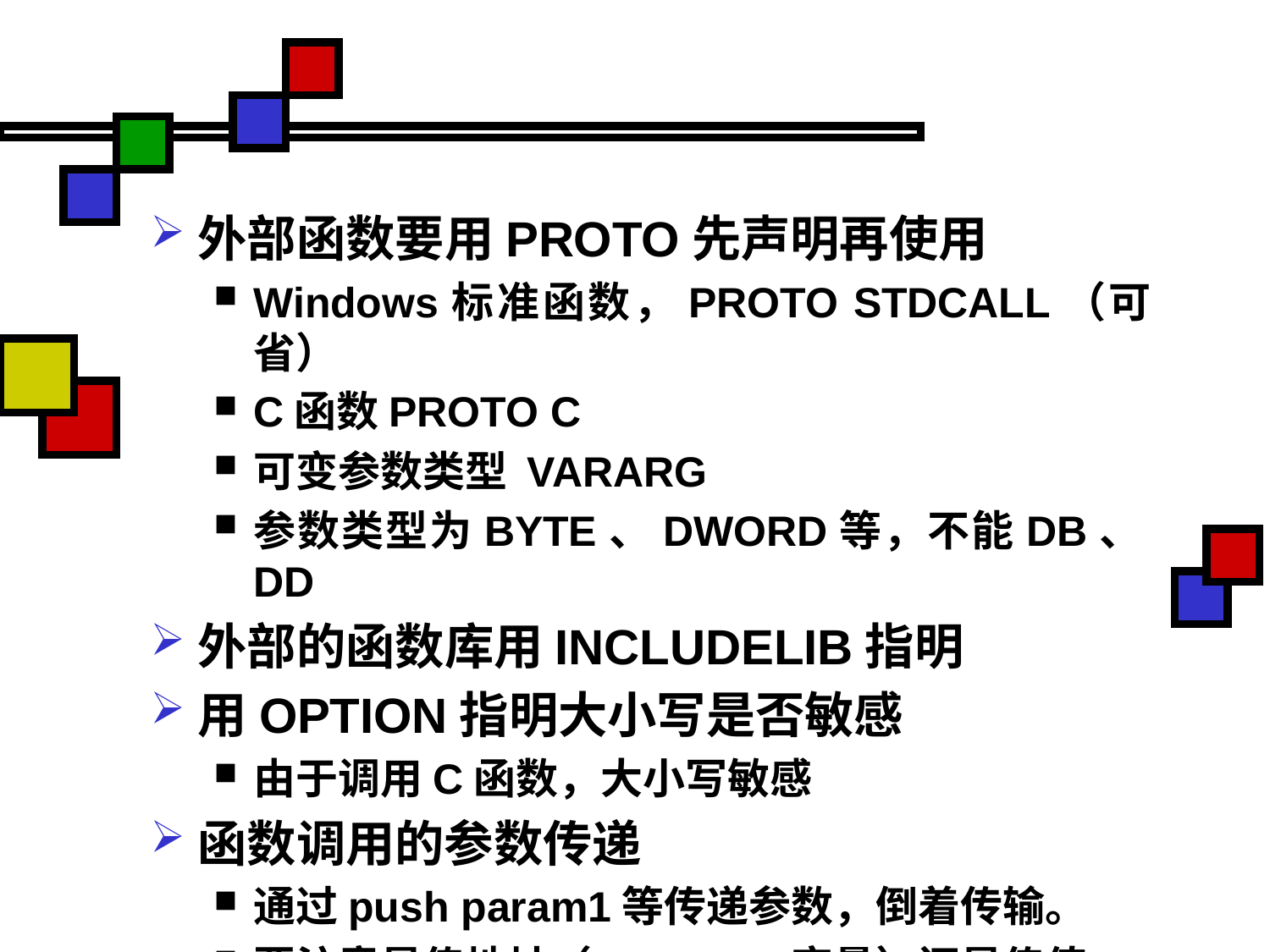

#
外部函数要用PROTO先声明再使用
Windows标准函数，PROTO STDCALL（可省）
C函数PROTO C
可变参数类型 VARARG
参数类型为BYTE、DWORD等，不能DB、DD
外部的函数库用INCLUDELIB指明
用OPTION指明大小写是否敏感
由于调用C函数，大小写敏感
函数调用的参数传递
通过push param1等传递参数，倒着传输。
要注意是传地址（OFFSET 变量）还是传值